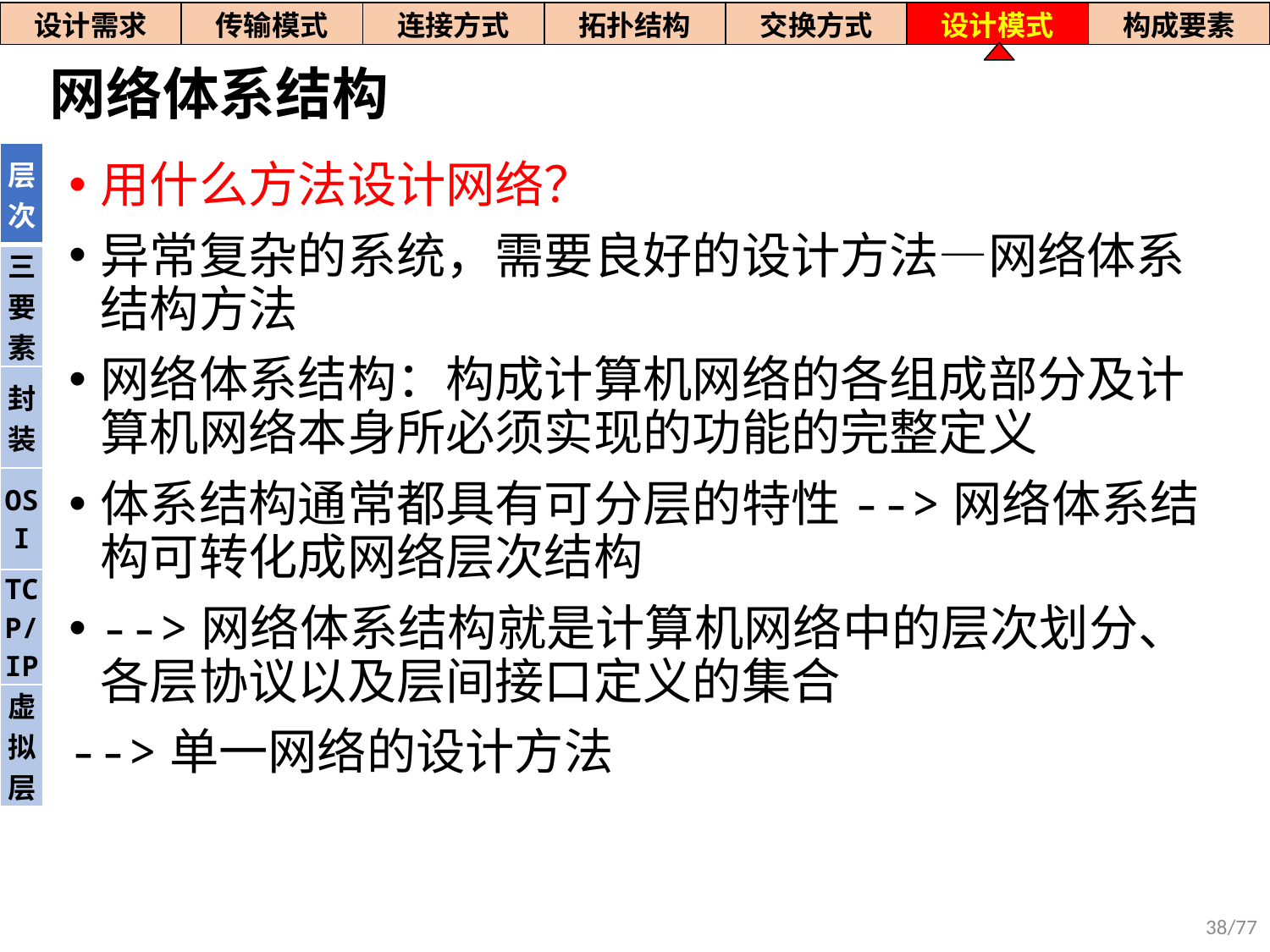

| 设计需求 | 传输模式 | 连接方式 | 拓扑结构 | 交换方式 | 设计模式 | 构成要素 |
| --- | --- | --- | --- | --- | --- | --- |

# 网络体系结构
| 层次 |
| --- |
| 三要素 |
| 封装 |
| OSI |
| TCP/IP |
| 虚拟层 |
用什么方法设计网络？
异常复杂的系统，需要良好的设计方法—网络体系结构方法
网络体系结构：构成计算机网络的各组成部分及计算机网络本身所必须实现的功能的完整定义
体系结构通常都具有可分层的特性-->网络体系结构可转化成网络层次结构
-->网络体系结构就是计算机网络中的层次划分、各层协议以及层间接口定义的集合
-->单一网络的设计方法
38/77